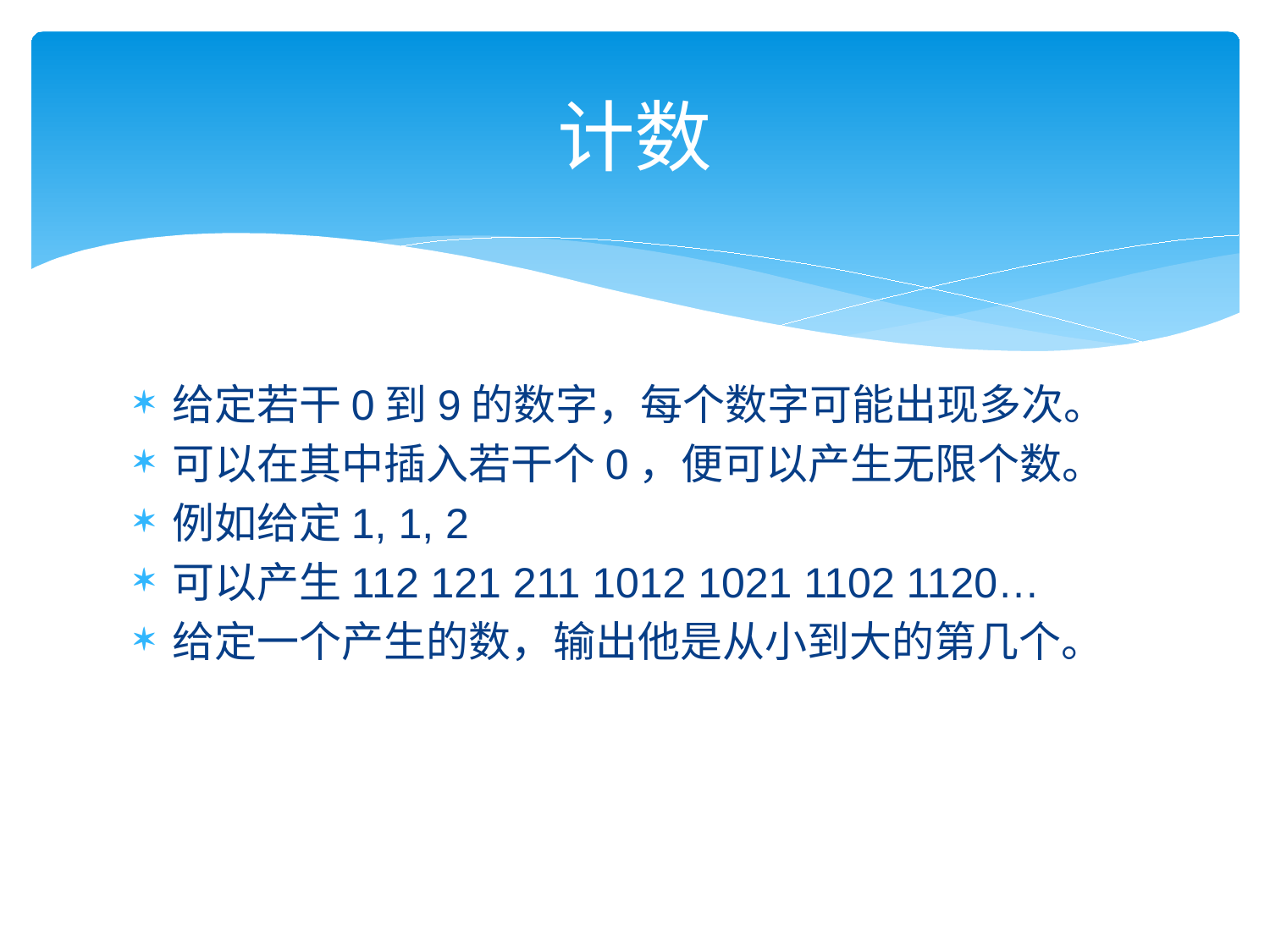

# 计数
给定若干0到9的数字，每个数字可能出现多次。
可以在其中插入若干个0，便可以产生无限个数。
例如给定1, 1, 2
可以产生112 121 211 1012 1021 1102 1120…
给定一个产生的数，输出他是从小到大的第几个。